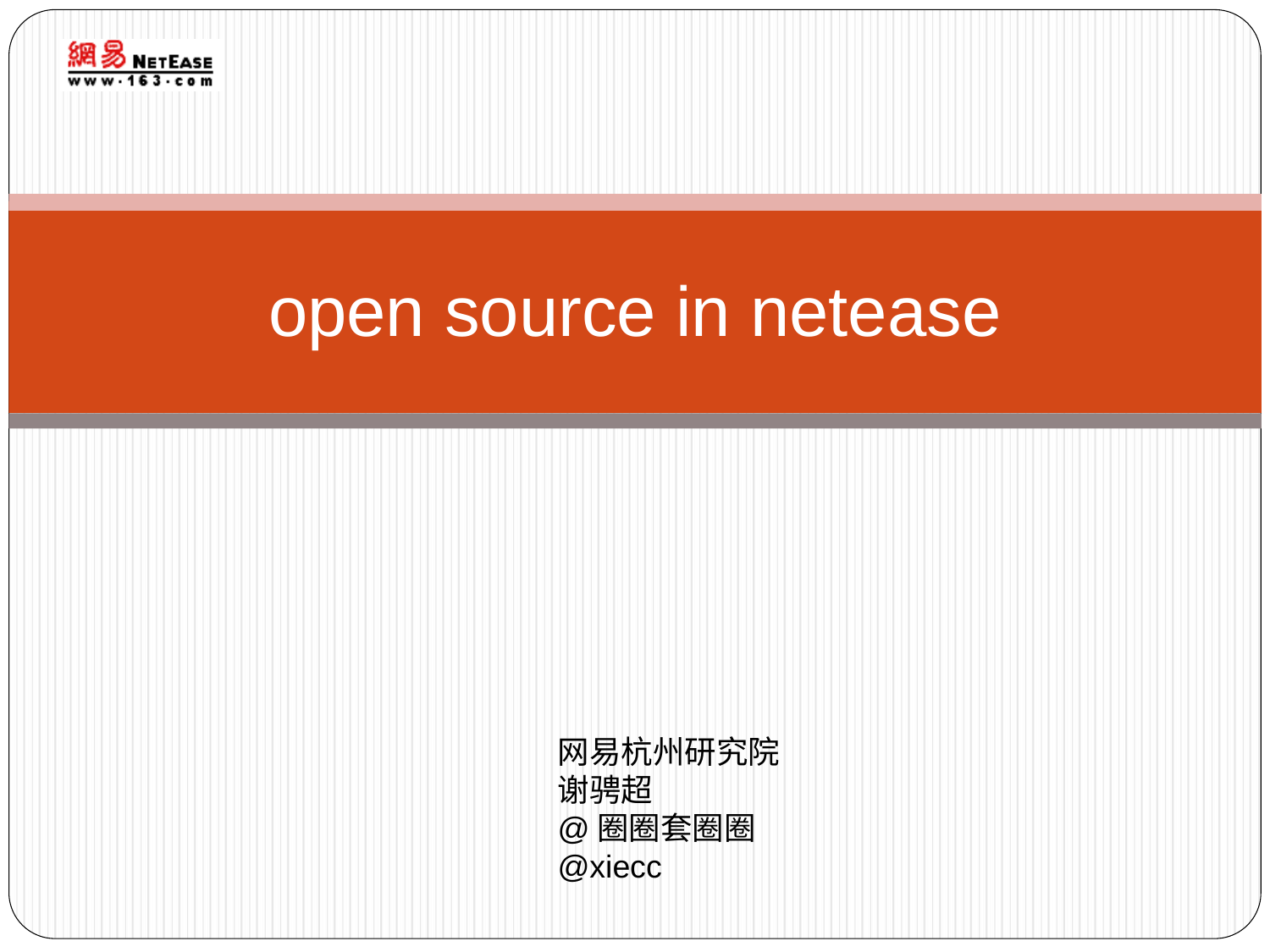

open source in netease
网易杭州研究院
谢骋超
@圈圈套圈圈
@xiecc